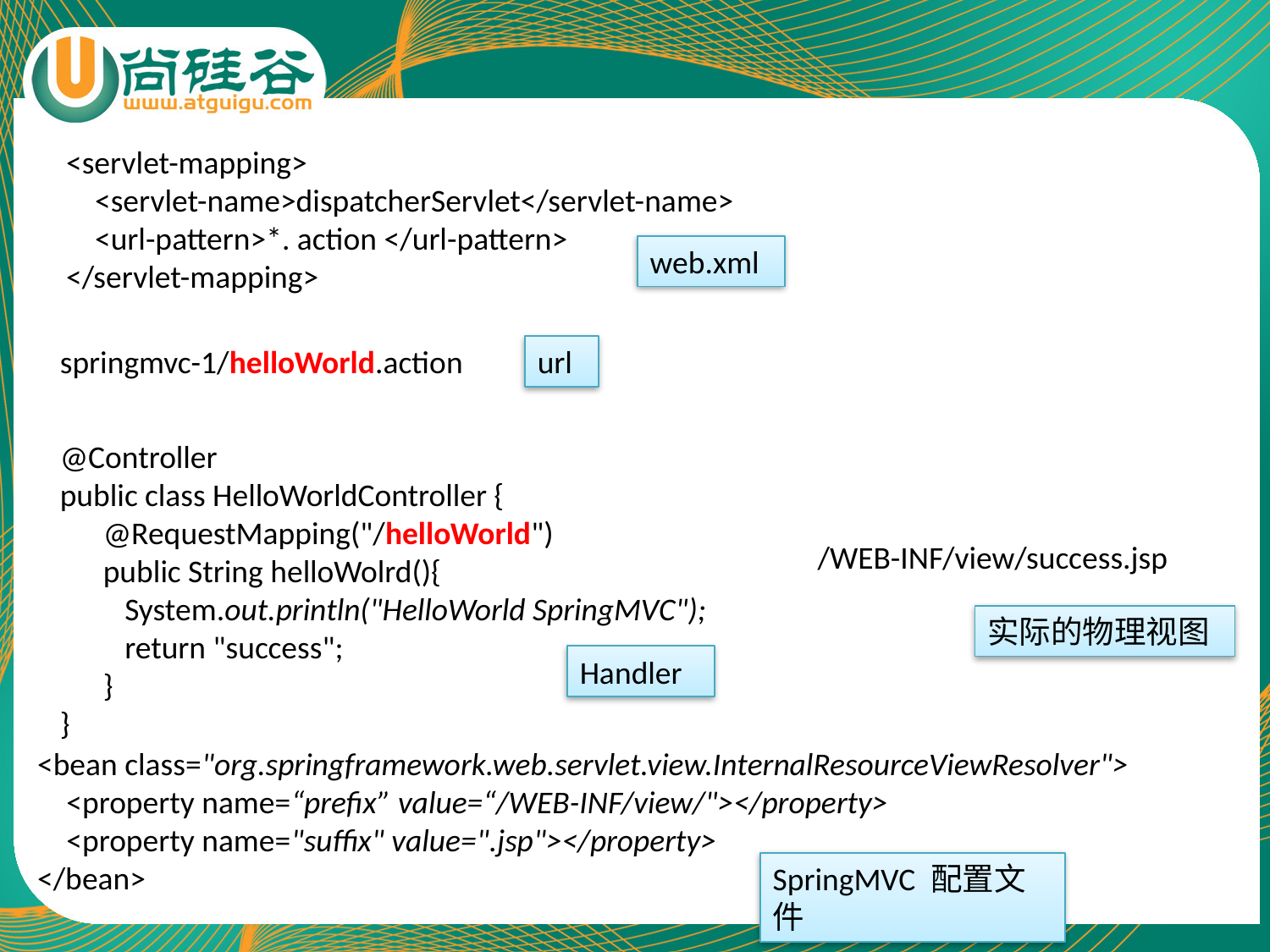

<servlet-mapping>
        <servlet-name>dispatcherServlet</servlet-name>
        <url-pattern>*. action </url-pattern>
    </servlet-mapping>
web.xml
springmvc-1/helloWorld.action
url
@Controller
public class HelloWorldController {
      @RequestMapping("/helloWorld")
      public String helloWolrd(){
         System.out.println("HelloWorld SpringMVC");
         return "success";
      }
}
/WEB-INF/view/success.jsp
实际的物理视图
Handler
<bean class="org.springframework.web.servlet.view.InternalResourceViewResolver">
    <property name=“prefix” value=“/WEB-INF/view/"></property>
    <property name="suffix" value=".jsp"></property>
</bean>
SpringMVC 配置文件